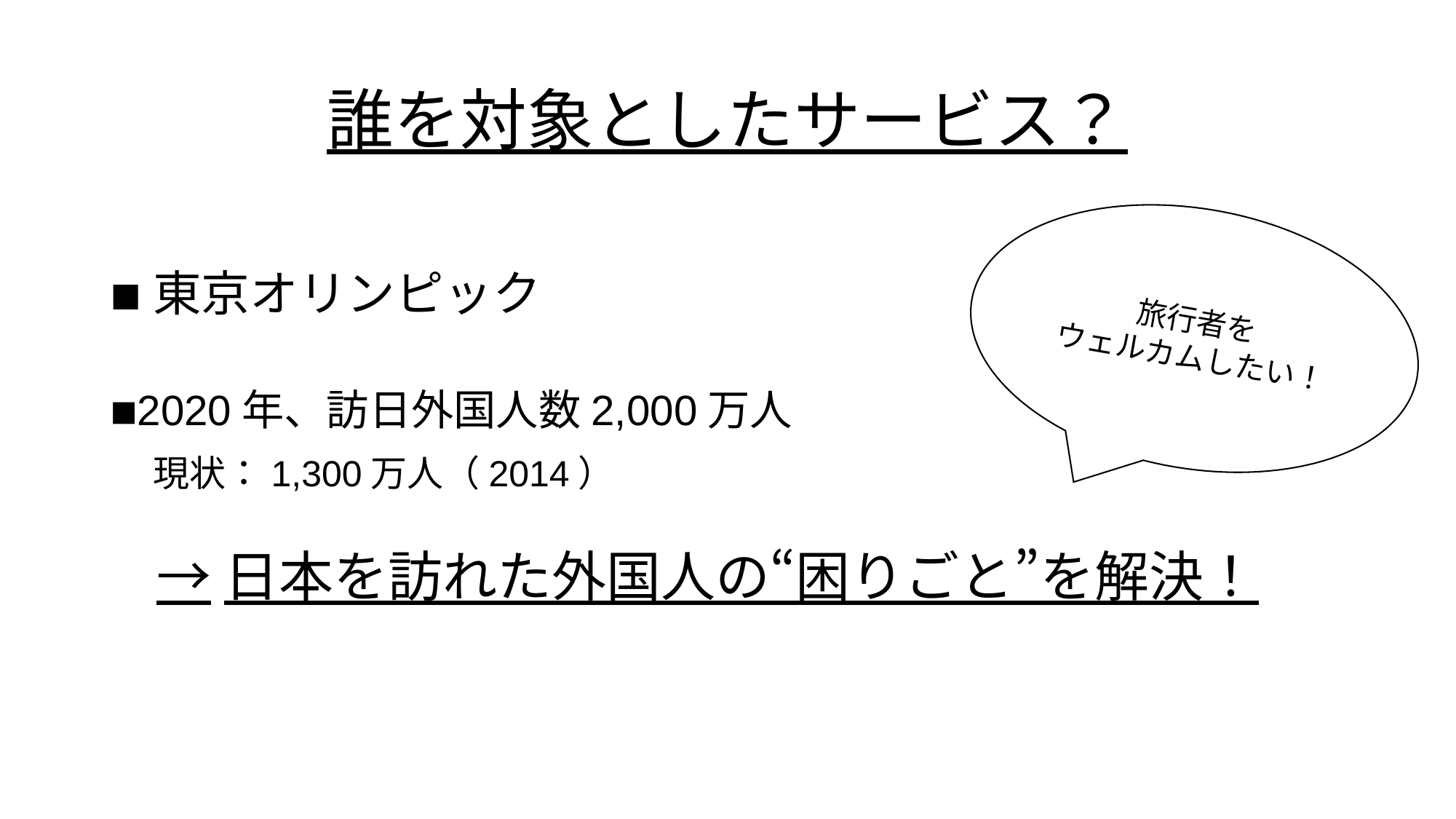

# 誰を対象としたサービス？
旅行者を
ウェルカムしたい！
◼︎東京オリンピック

◼︎2020年、訪日外国人数2,000万人
　現状：1,300万人（2014）
→日本を訪れた外国人の“困りごと”を解決！
※第１回ハッカソンまでの内